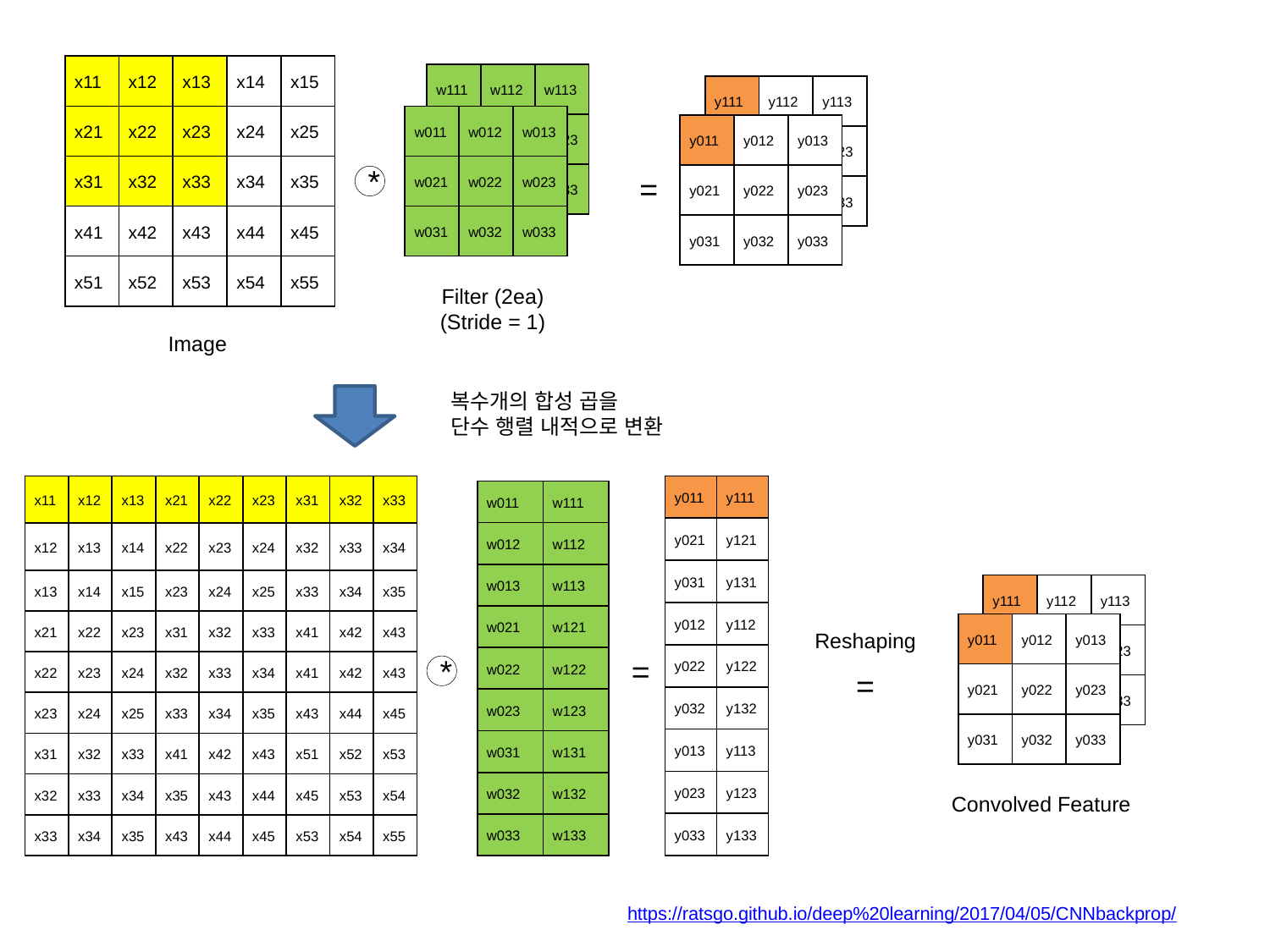

| x11 | x12 | x13 | x14 | x15 |
| --- | --- | --- | --- | --- |
| x21 | x22 | x23 | x24 | x25 |
| x31 | x32 | x33 | x34 | x35 |
| x41 | x42 | x43 | x44 | x45 |
| x51 | x52 | x53 | x54 | x55 |
| w111 | w112 | w113 |
| --- | --- | --- |
| w121 | w122 | w123 |
| w131 | w132 | w133 |
| y111 | y112 | y113 |
| --- | --- | --- |
| y121 | y122 | y123 |
| y131 | y132 | y133 |
| w011 | w012 | w013 |
| --- | --- | --- |
| w021 | w022 | w023 |
| w031 | w032 | w033 |
| y011 | y012 | y013 |
| --- | --- | --- |
| y021 | y022 | y023 |
| y031 | y032 | y033 |
=
*
Filter (2ea)
(Stride = 1)
Image
복수개의 합성 곱을
단수 행렬 내적으로 변환

| x11 | x12 | x13 | x21 | x22 | x23 | x31 | x32 | x33 |
| --- | --- | --- | --- | --- | --- | --- | --- | --- |
| x12 | x13 | x14 | x22 | x23 | x24 | x32 | x33 | x34 |
| x13 | x14 | x15 | x23 | x24 | x25 | x33 | x34 | x35 |
| x21 | x22 | x23 | x31 | x32 | x33 | x41 | x42 | x43 |
| x22 | x23 | x24 | x32 | x33 | x34 | x41 | x42 | x43 |
| x23 | x24 | x25 | x33 | x34 | x35 | x43 | x44 | x45 |
| x31 | x32 | x33 | x41 | x42 | x43 | x51 | x52 | x53 |
| x32 | x33 | x34 | x35 | x43 | x44 | x45 | x53 | x54 |
| x33 | x34 | x35 | x43 | x44 | x45 | x53 | x54 | x55 |
| y011 | y111 |
| --- | --- |
| y021 | y121 |
| y031 | y131 |
| y012 | y112 |
| y022 | y122 |
| y032 | y132 |
| y013 | y113 |
| y023 | y123 |
| y033 | y133 |
| w011 | w111 |
| --- | --- |
| w012 | w112 |
| w013 | w113 |
| w021 | w121 |
| w022 | w122 |
| w023 | w123 |
| w031 | w131 |
| w032 | w132 |
| w033 | w133 |
| y111 | y112 | y113 |
| --- | --- | --- |
| y121 | y122 | y123 |
| y131 | y132 | y133 |
| y011 | y012 | y013 |
| --- | --- | --- |
| y021 | y022 | y023 |
| y031 | y032 | y033 |
Reshaping
=
*
=
Convolved Feature
https://ratsgo.github.io/deep%20learning/2017/04/05/CNNbackprop/